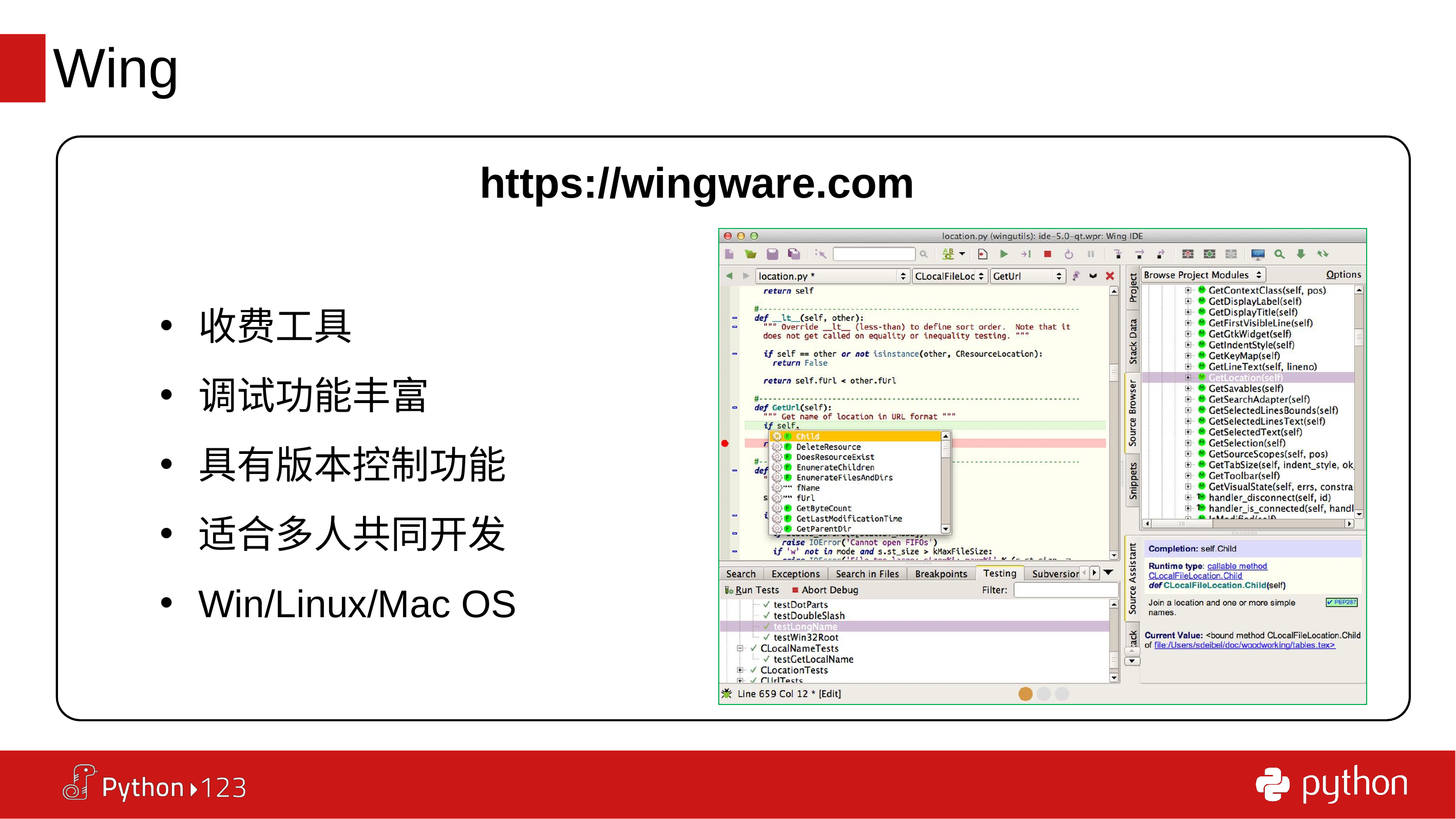

# Wing

https://wingware.com

收费工具
调试功能丰富
具有版本控制功能
适合多人共同开发
Win/Linux/Mac OS